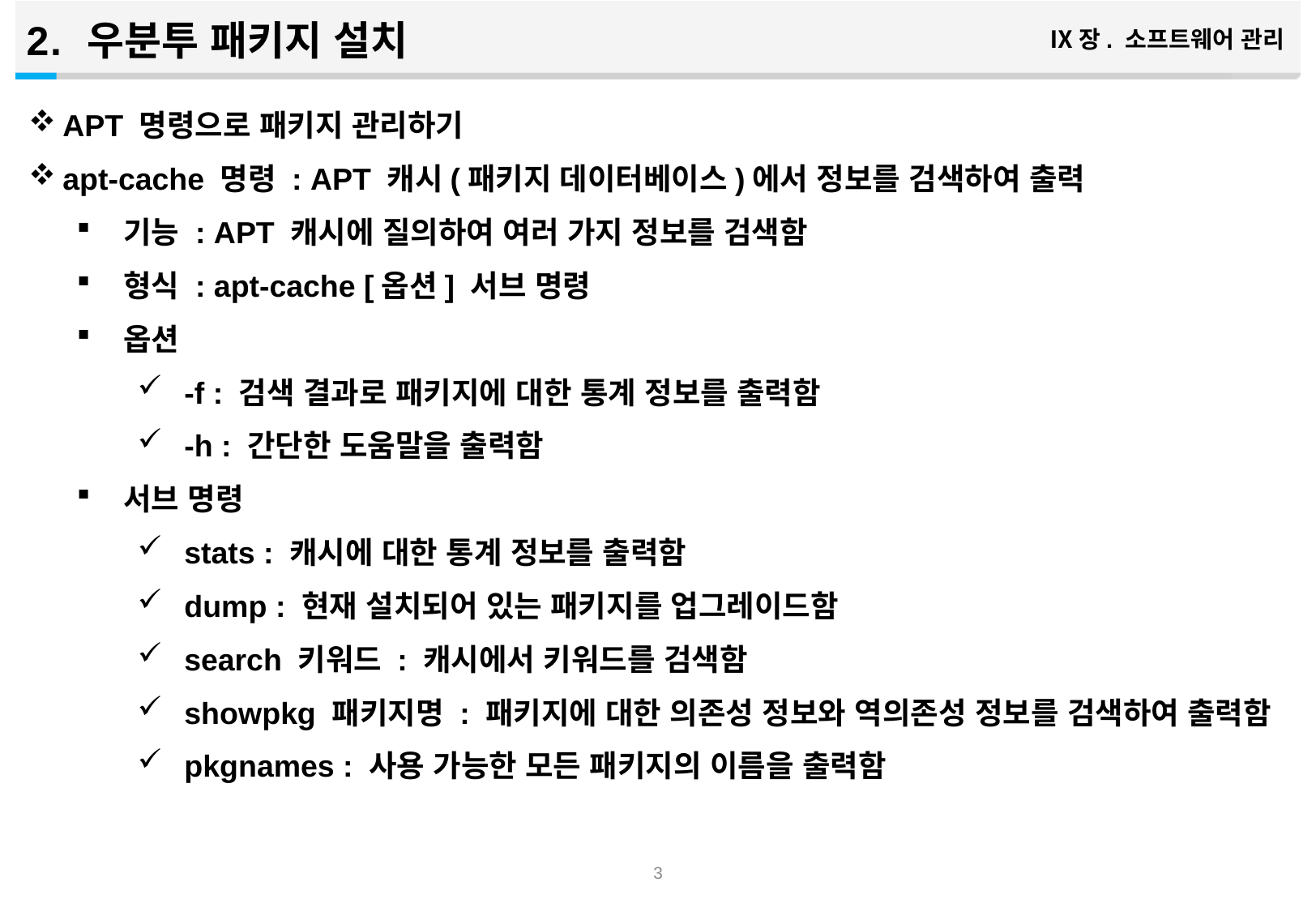

우분투 패키지 설치
Ⅸ장. 소프트웨어 관리
APT 명령으로 패키지 관리하기
apt-cache 명령 : APT 캐시(패키지 데이터베이스)에서 정보를 검색하여 출력
기능 : APT 캐시에 질의하여 여러 가지 정보를 검색함
형식 : apt-cache [옵션] 서브 명령
옵션
-f : 검색 결과로 패키지에 대한 통계 정보를 출력함
-h : 간단한 도움말을 출력함
서브 명령
stats : 캐시에 대한 통계 정보를 출력함
dump : 현재 설치되어 있는 패키지를 업그레이드함
search 키워드 : 캐시에서 키워드를 검색함
showpkg 패키지명 : 패키지에 대한 의존성 정보와 역의존성 정보를 검색하여 출력함
pkgnames : 사용 가능한 모든 패키지의 이름을 출력함
3